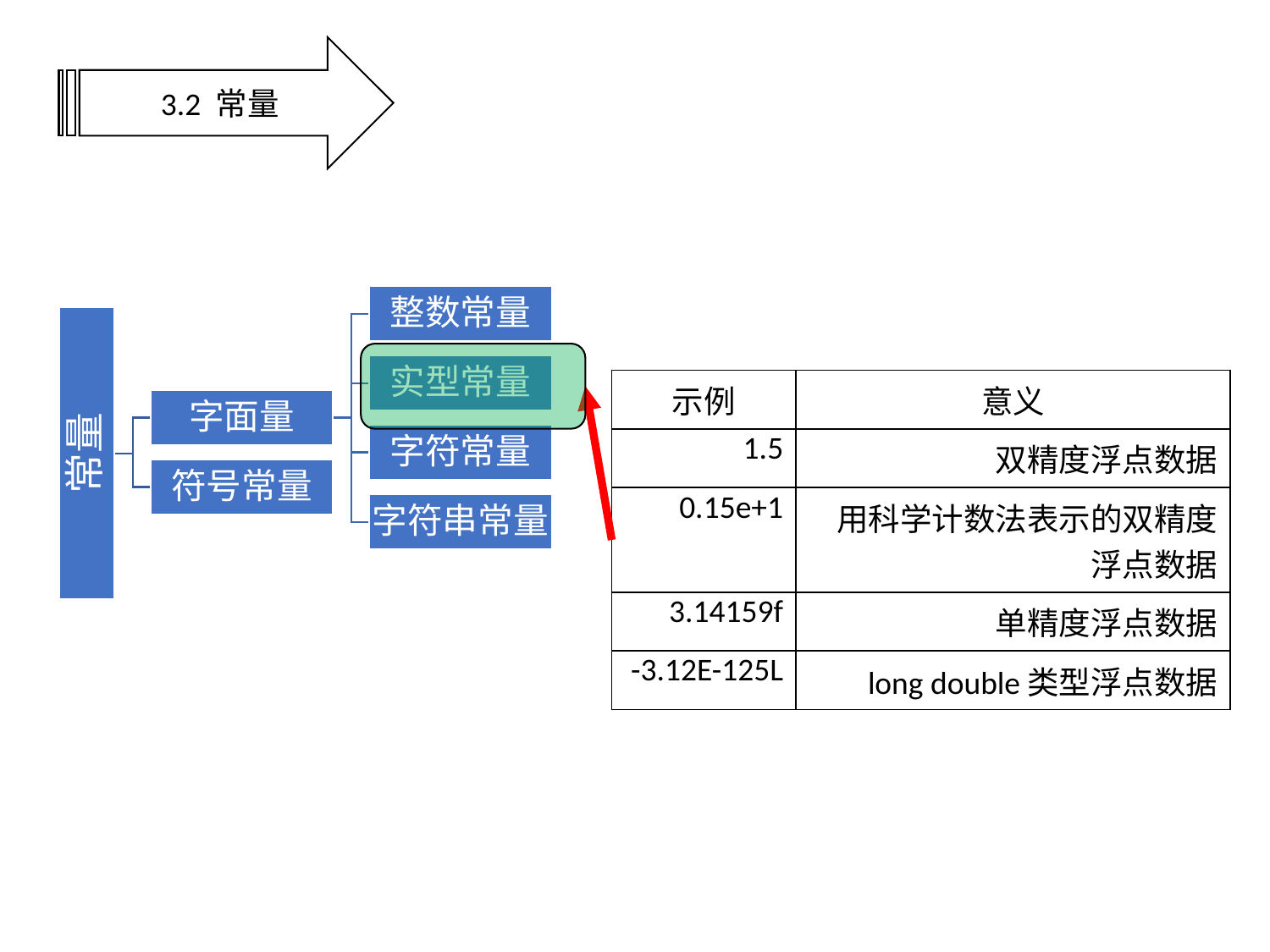

3.2 常量

常量
字面量
整数常量
实型常量
字符常量
字符串常量
符号常量

| 示例 | 意义 |
| --- | --- |
| 1.5 | 双精度浮点数据 |
| 0.15e+1 | 用科学计数法表示的双精度浮点数据 |
| 3.14159f | 单精度浮点数据 |
| -3.12E-125L | long double类型浮点数据 |